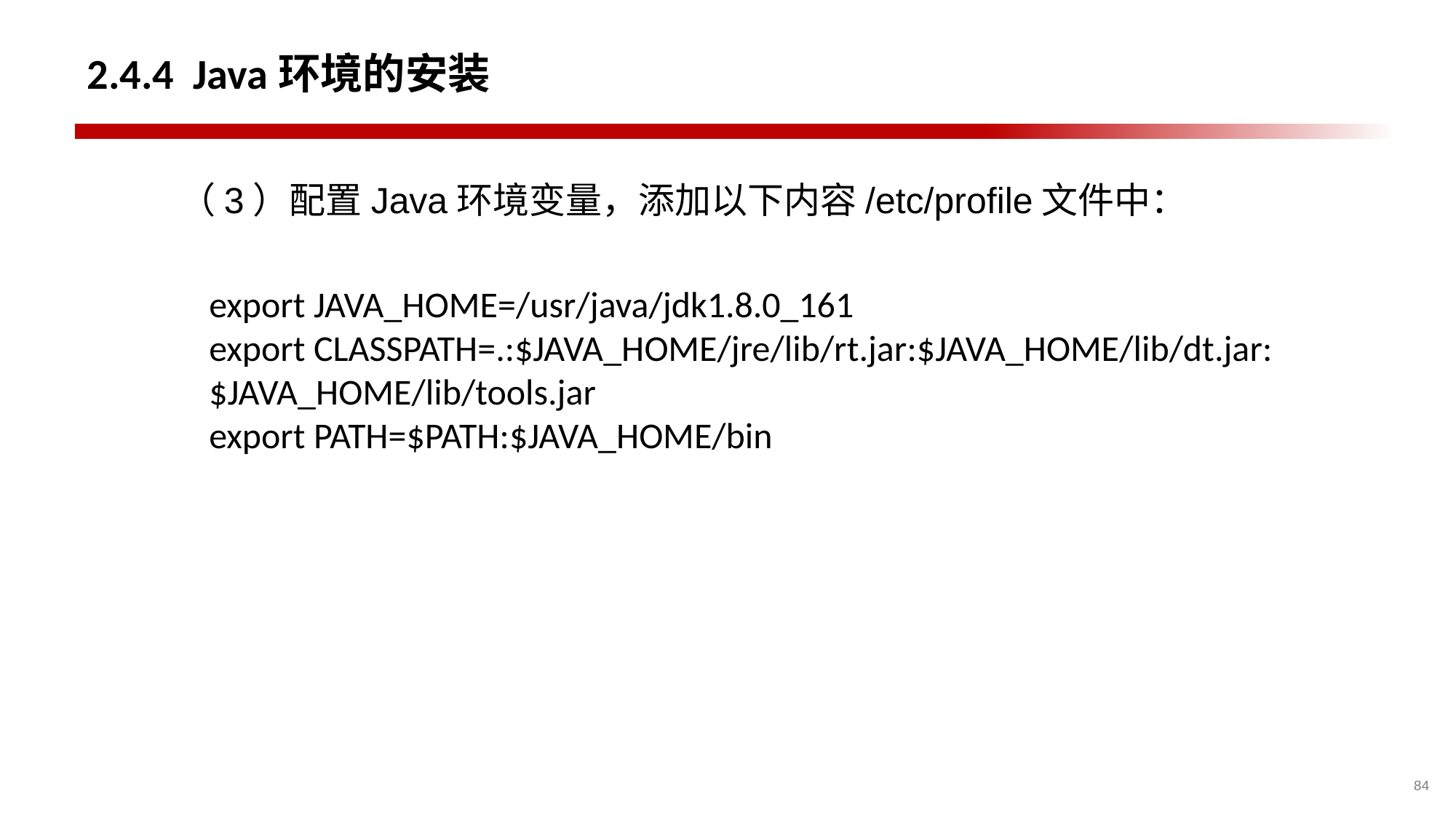

2.4.4  Java环境的安装

（3）配置Java环境变量，添加以下内容/etc/profile文件中：
export JAVA_HOME=/usr/java/jdk1.8.0_161
export CLASSPATH=.:$JAVA_HOME/jre/lib/rt.jar:$JAVA_HOME/lib/dt.jar:$JAVA_HOME/lib/tools.jar
export PATH=$PATH:$JAVA_HOME/bin

84